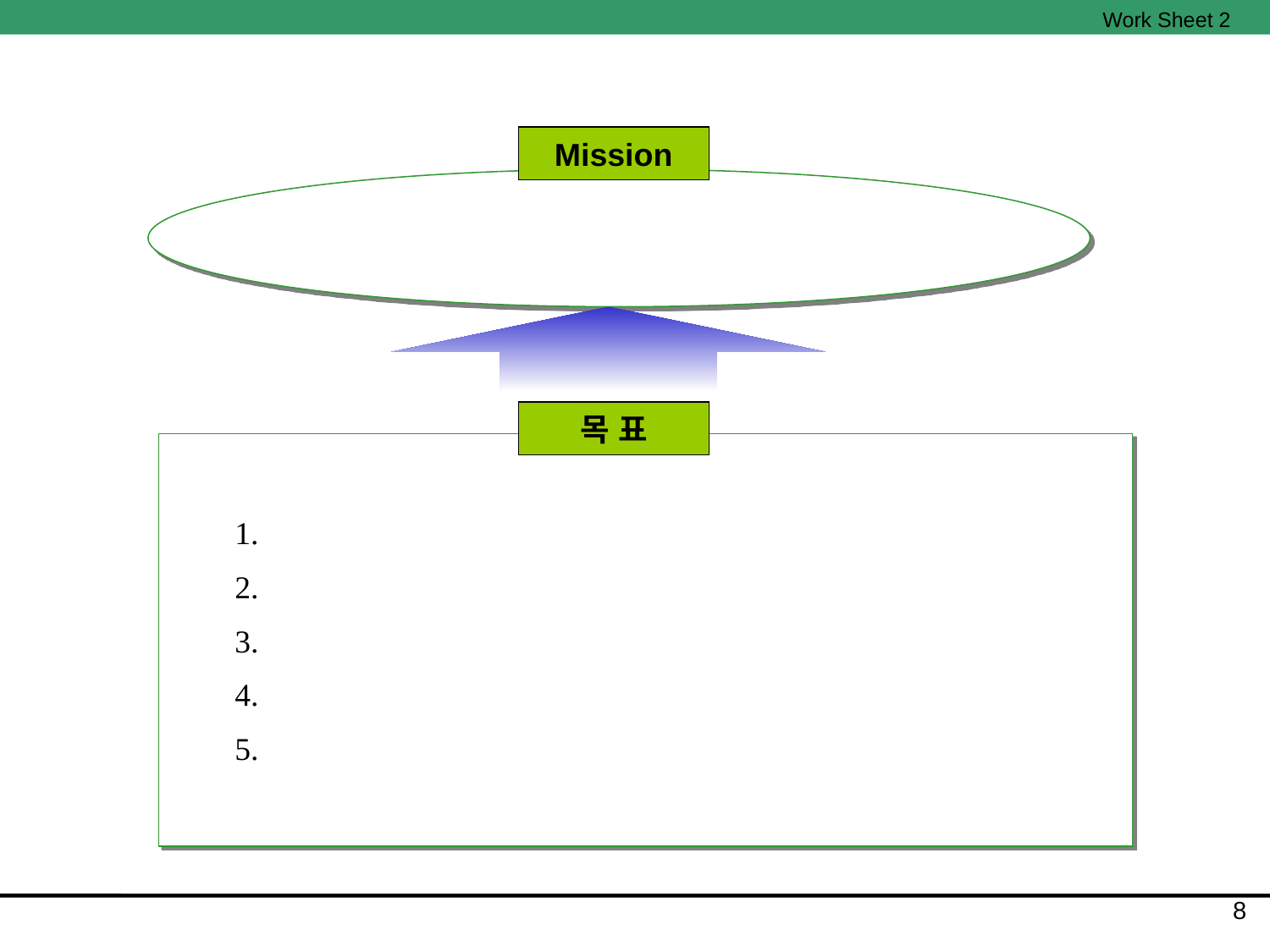

Work Sheet 2
Mission

목 표
1.
2.
3.
4.
5.
8